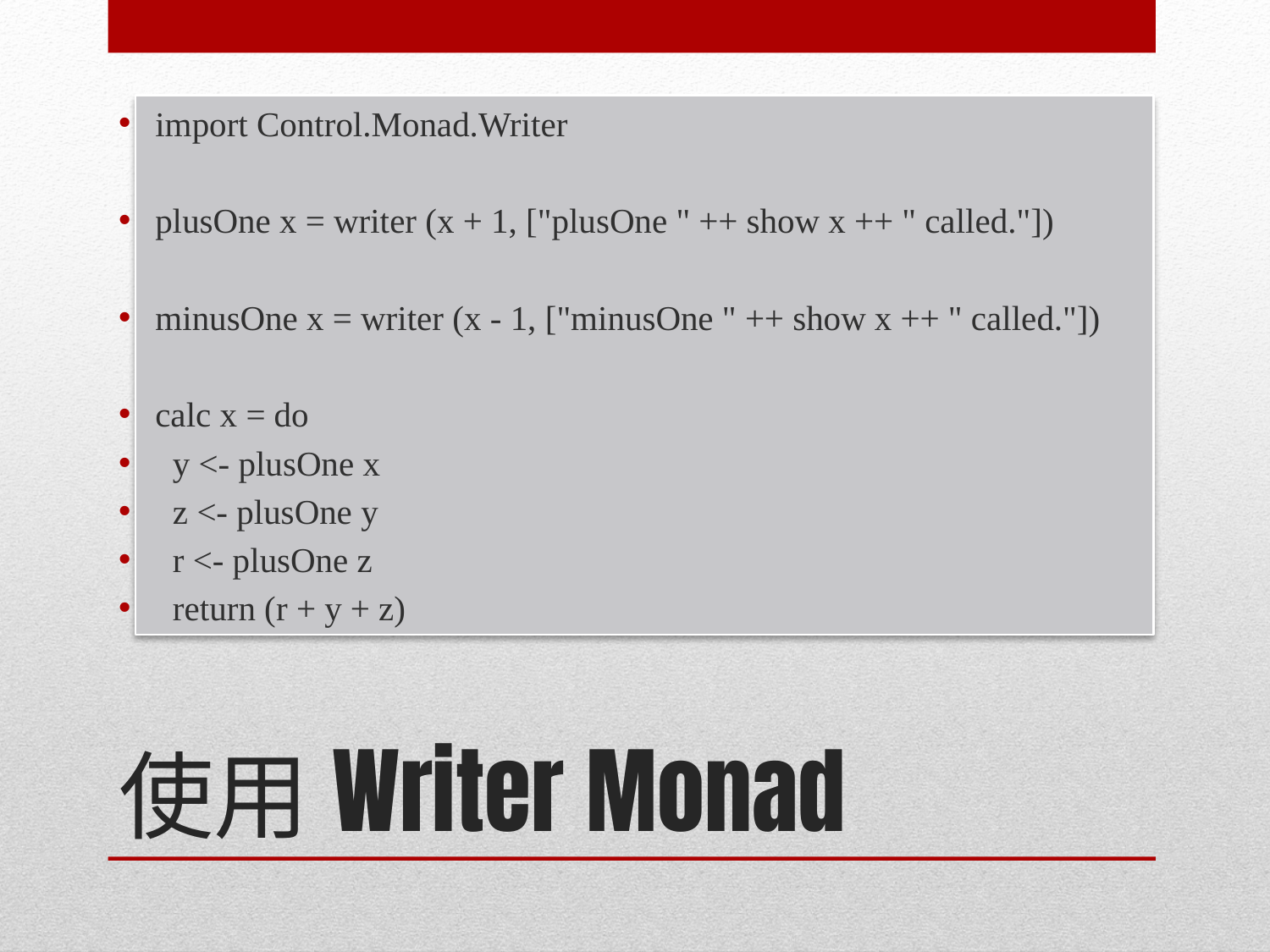

import Control.Monad.Writer

plusOne x = writer (x + 1, ["plusOne " ++ show x ++ " called."])

minusOne x = writer (x - 1, ["minusOne " ++ show x ++ " called."])

calc x = do
  y <- plusOne x
  z <- plusOne y
  r <- plusOne z
  return (r + y + z)

# 使用Writer Monad